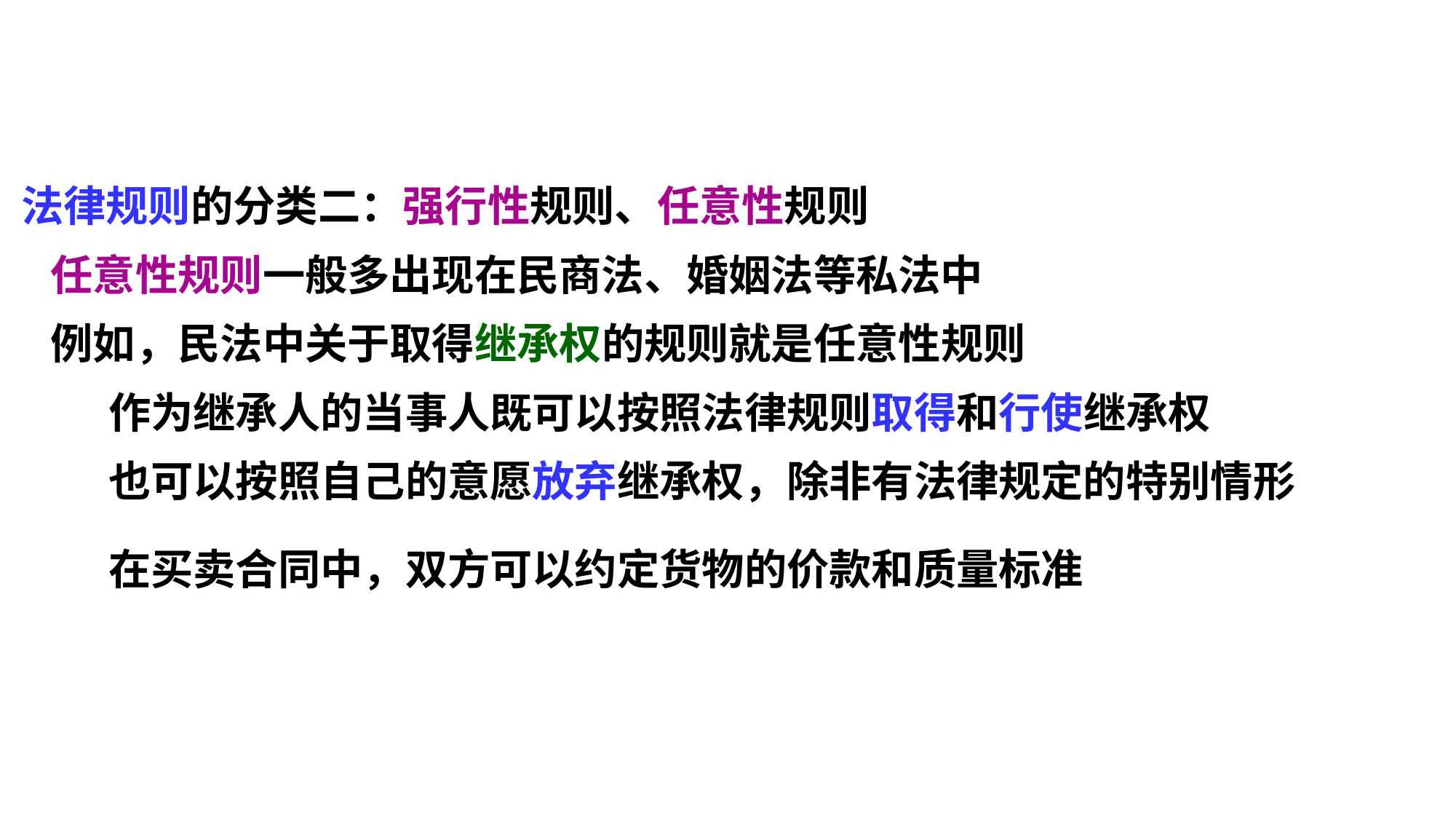

法律规则的分类二：强行性规则、任意性规则
  任意性规则一般多出现在民商法、婚姻法等私法中
  例如，民法中关于取得继承权的规则就是任意性规则
        作为继承人的当事人既可以按照法律规则取得和行使继承权
        也可以按照自己的意愿放弃继承权，除非有法律规定的特别情形

        在买卖合同中，双方可以约定货物的价款和质量标准